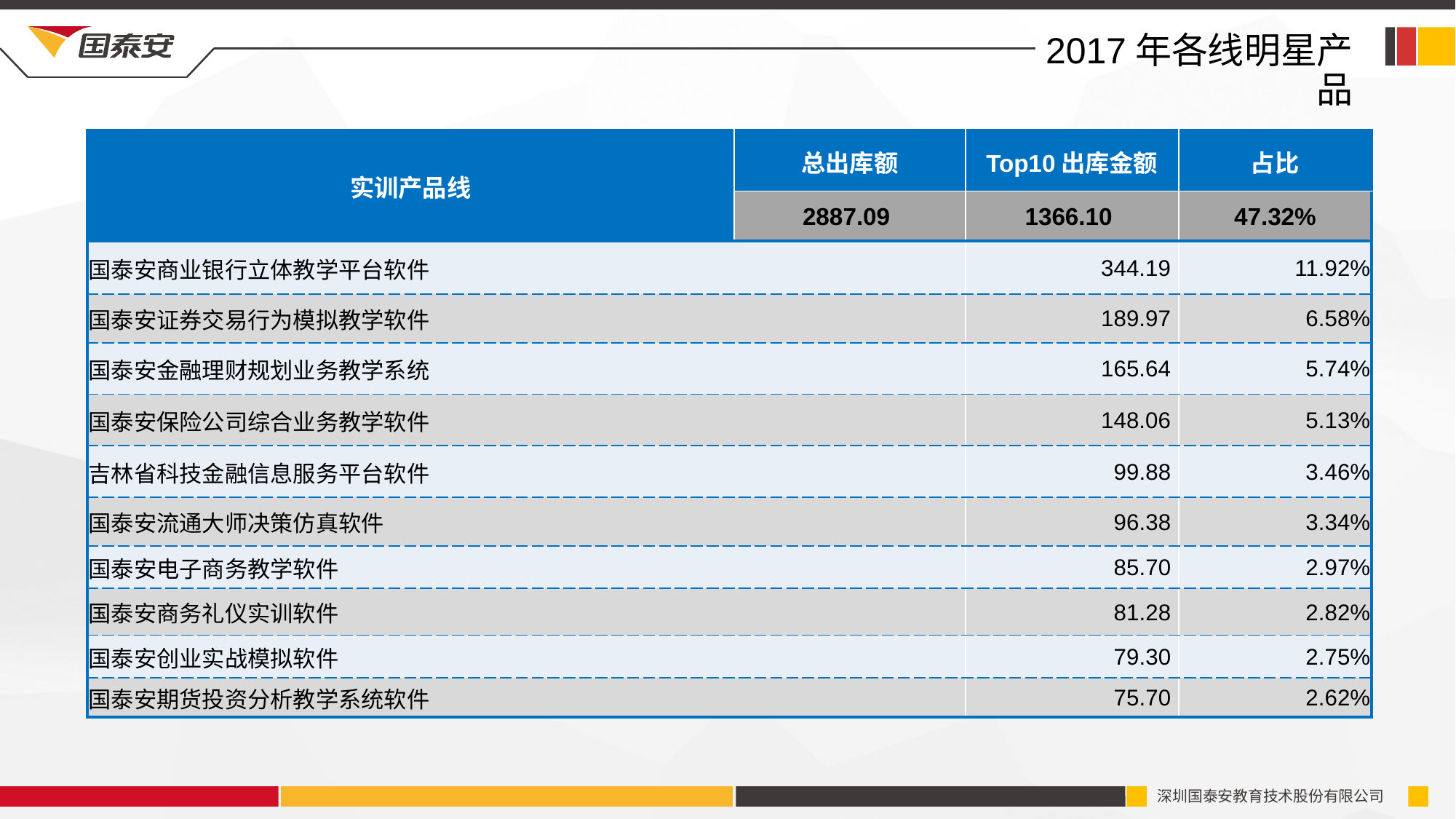

2017年各线明星产品
| 实训产品线 | 总出库额 | Top10出库金额 | 占比 |
| --- | --- | --- | --- |
|  | 2887.09 | 1366.10 | 47.32% |
| 国泰安商业银行立体教学平台软件 |  | 344.19 | 11.92% |
| 国泰安证券交易行为模拟教学软件 |  | 189.97 | 6.58% |
| 国泰安金融理财规划业务教学系统 |  | 165.64 | 5.74% |
| 国泰安保险公司综合业务教学软件 |  | 148.06 | 5.13% |
| 吉林省科技金融信息服务平台软件 |  | 99.88 | 3.46% |
| 国泰安流通大师决策仿真软件 |  | 96.38 | 3.34% |
| 国泰安电子商务教学软件 |  | 85.70 | 2.97% |
| 国泰安商务礼仪实训软件 |  | 81.28 | 2.82% |
| 国泰安创业实战模拟软件 |  | 79.30 | 2.75% |
| 国泰安期货投资分析教学系统软件 |  | 75.70 | 2.62% |